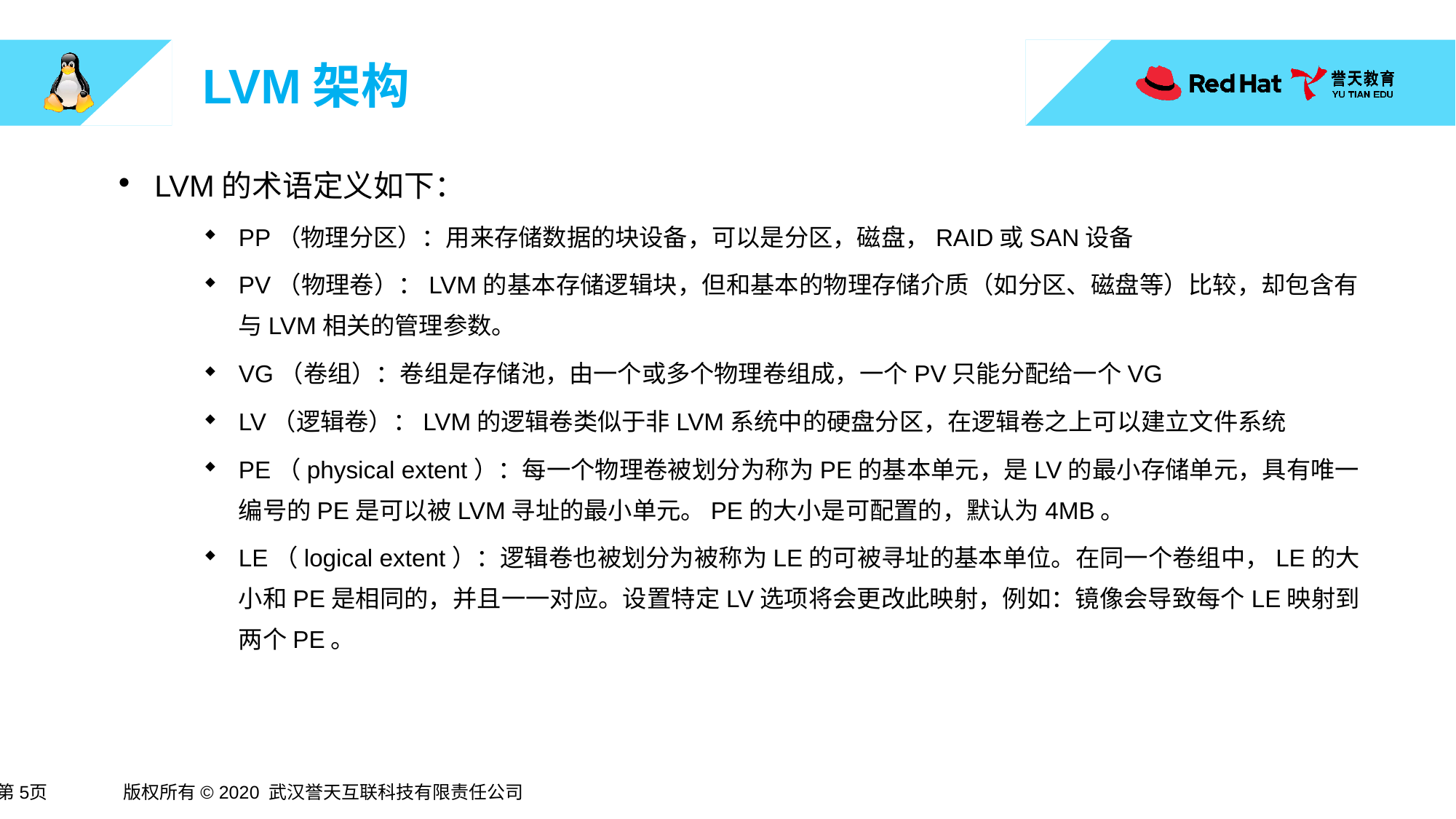

# LVM架构
LVM的术语定义如下：
PP（物理分区）：用来存储数据的块设备，可以是分区，磁盘，RAID或SAN设备
PV（物理卷）：LVM的基本存储逻辑块，但和基本的物理存储介质（如分区、磁盘等）比较，却包含有与LVM相关的管理参数。
VG（卷组）：卷组是存储池，由一个或多个物理卷组成，一个PV只能分配给一个VG
LV（逻辑卷）：LVM的逻辑卷类似于非LVM系统中的硬盘分区，在逻辑卷之上可以建立文件系统
PE（physical extent）：每一个物理卷被划分为称为PE的基本单元，是LV的最小存储单元，具有唯一编号的PE是可以被LVM寻址的最小单元。PE的大小是可配置的，默认为4MB。
LE（logical extent）：逻辑卷也被划分为被称为LE的可被寻址的基本单位。在同一个卷组中，LE的大小和PE是相同的，并且一一对应。设置特定LV选项将会更改此映射，例如：镜像会导致每个LE映射到两个PE。